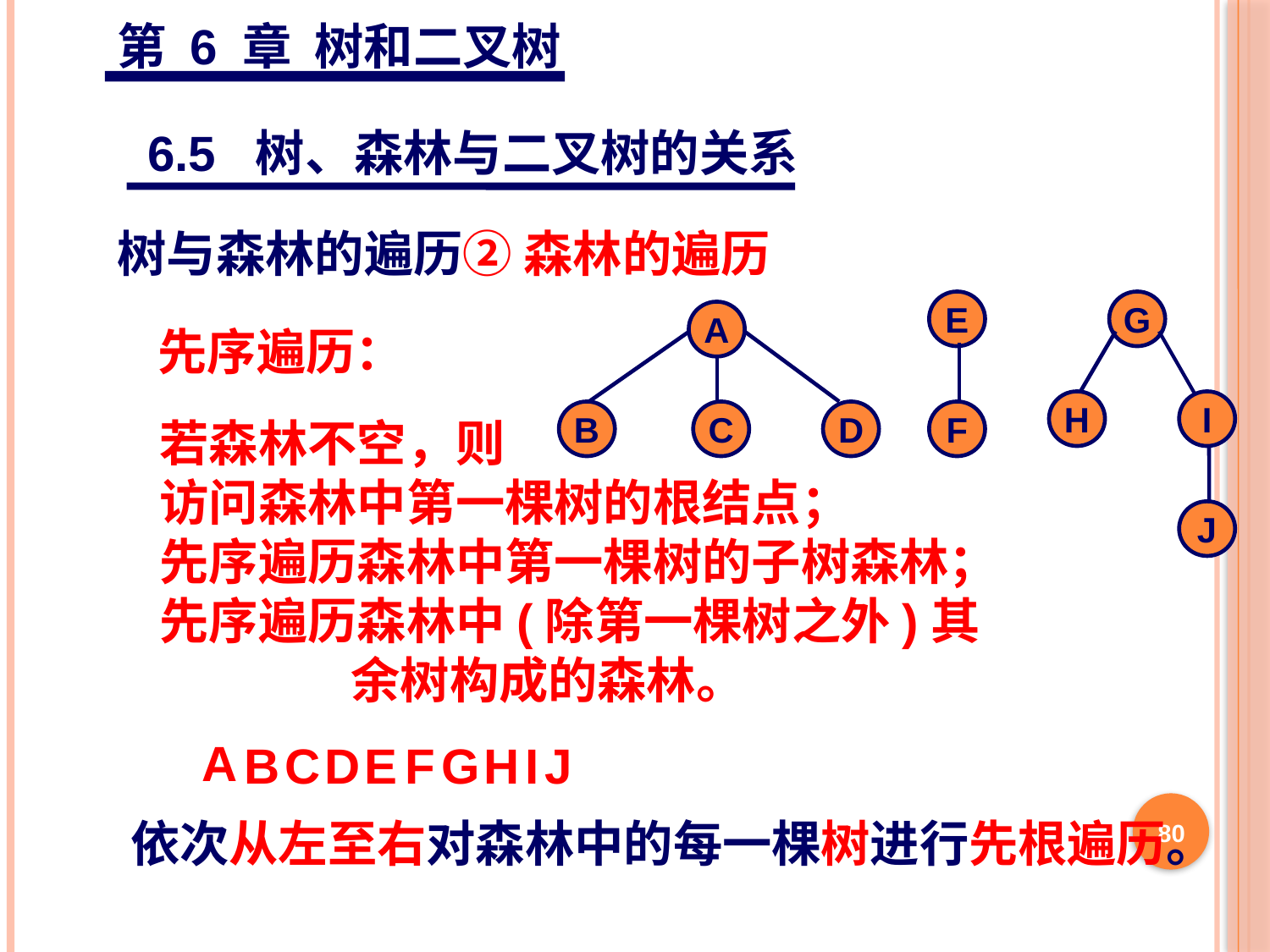

第 6 章  树和二叉树

6.5  树、森林与二叉树的关系

树与森林的遍历
②森林的遍历
E

F
G

H
I

J
A

B
C
D
先序遍历：
若森林不空，则
访问森林中第一棵树的根结点；
先序遍历森林中第一棵树的子树森林；
先序遍历森林中(除第一棵树之外)其
                余树构成的森林。
A
B
C
D
E
F
G
H
I
J
80
依次从左至右对森林中的每一棵树进行先根遍历。